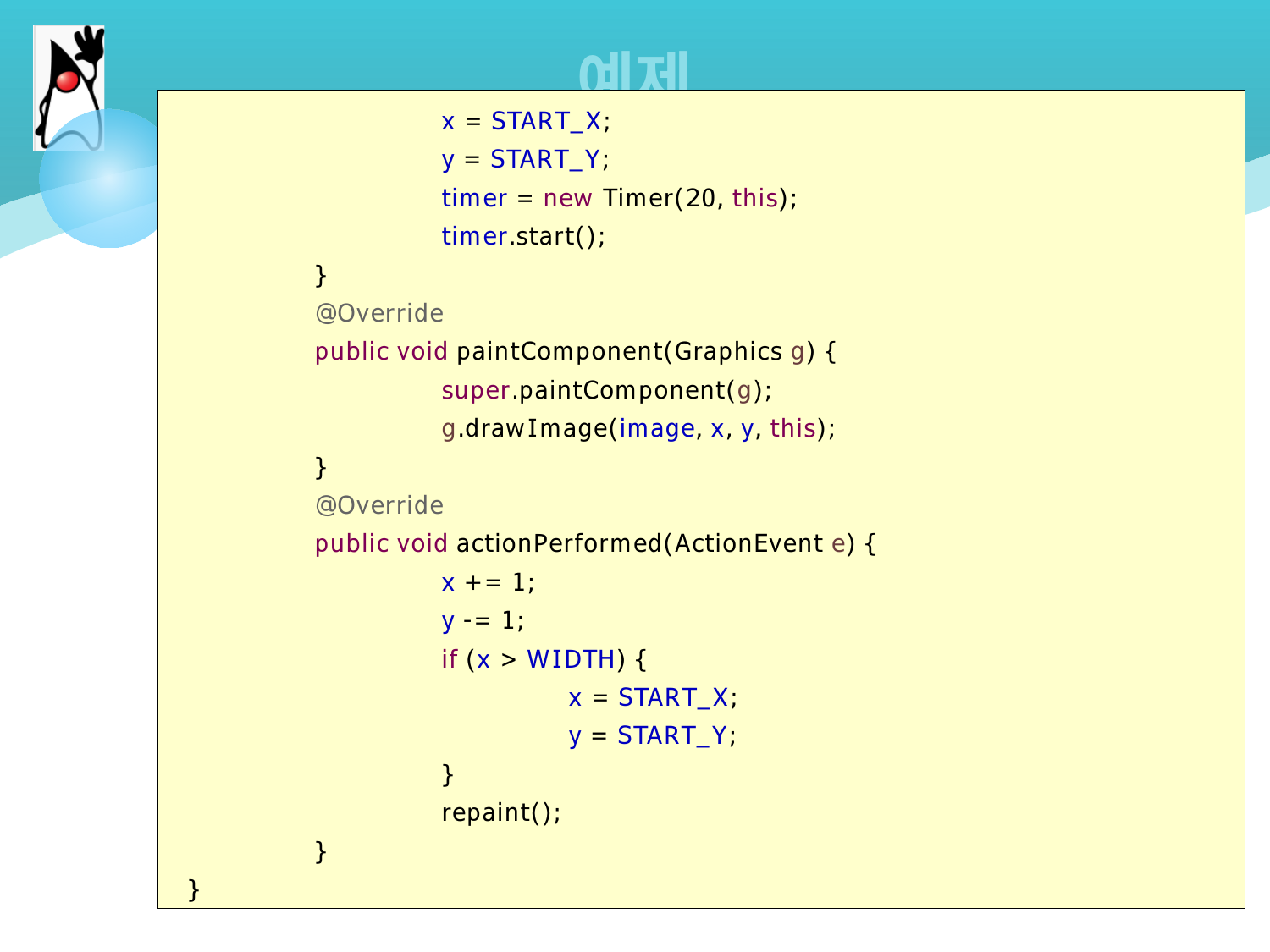

# 예제
		x = START_X;
		y = START_Y;
  		timer = new Timer(20, this);
		timer.start();
	}
  	@Override
	public void paintComponent(Graphics g) {
		super.paintComponent(g);
		g.drawImage(image, x, y, this);
	}
  	@Override
	public void actionPerformed(ActionEvent e) {
  		x += 1;
		y -= 1;
		if (x > WIDTH) {
			x = START_X;
			y = START_Y;
		}
		repaint();
	}
}